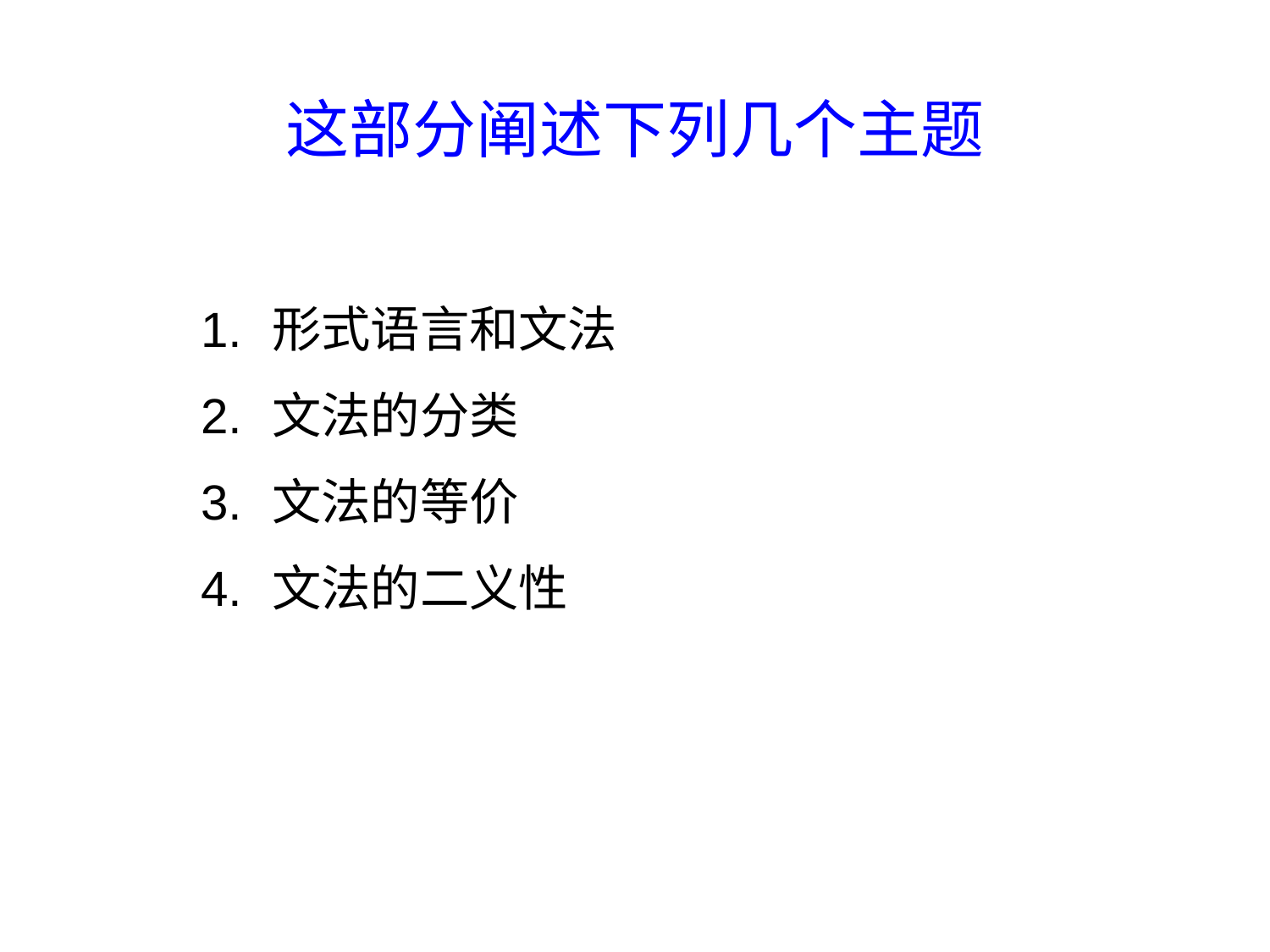

# 这部分阐述下列几个主题
形式语言和文法
文法的分类
文法的等价
文法的二义性